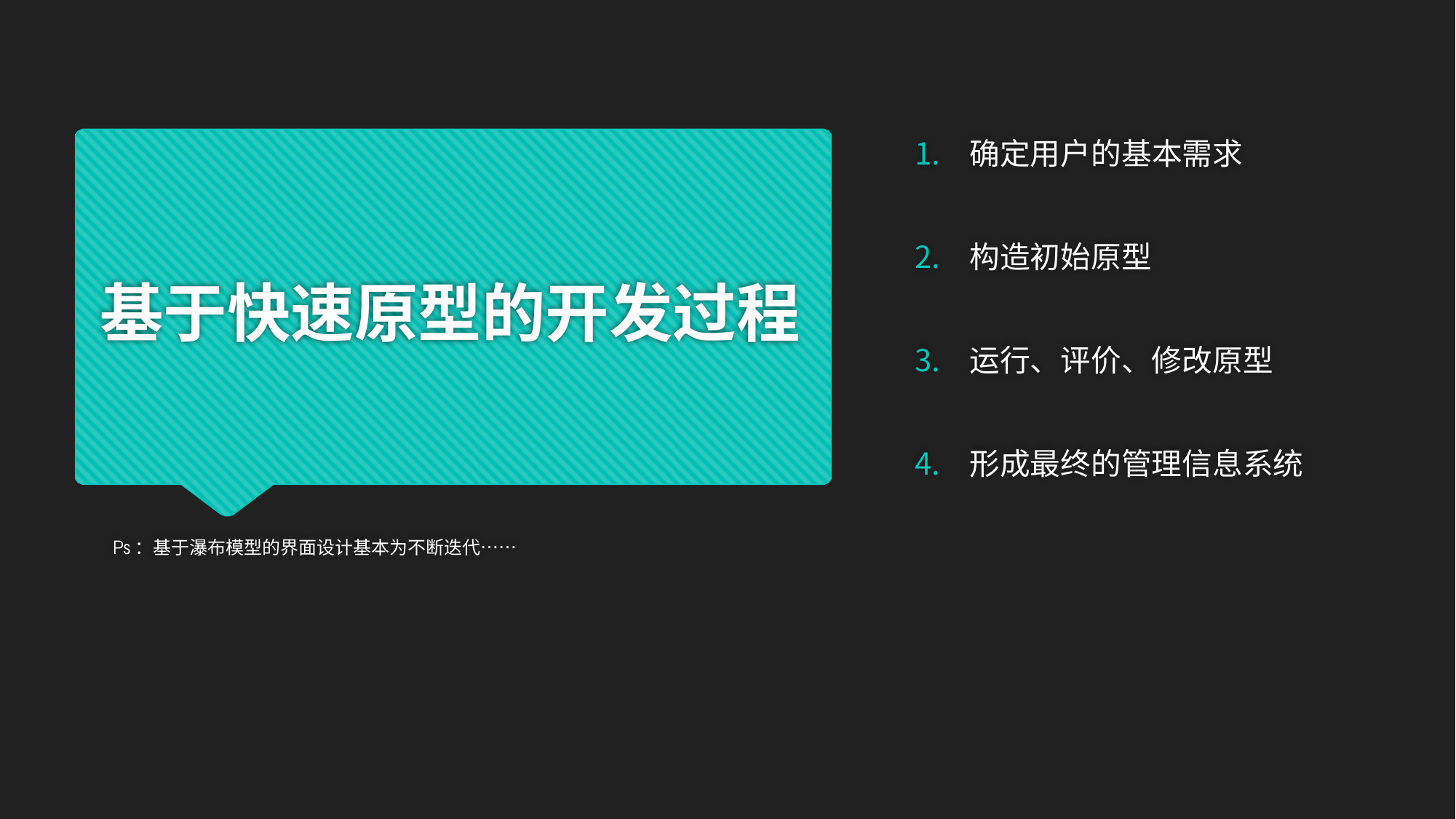

# 基于快速原型的开发过程
确定用户的基本需求

构造初始原型

运行、评价、修改原型

形成最终的管理信息系统
Ps：基于瀑布模型的界面设计基本为不断迭代……